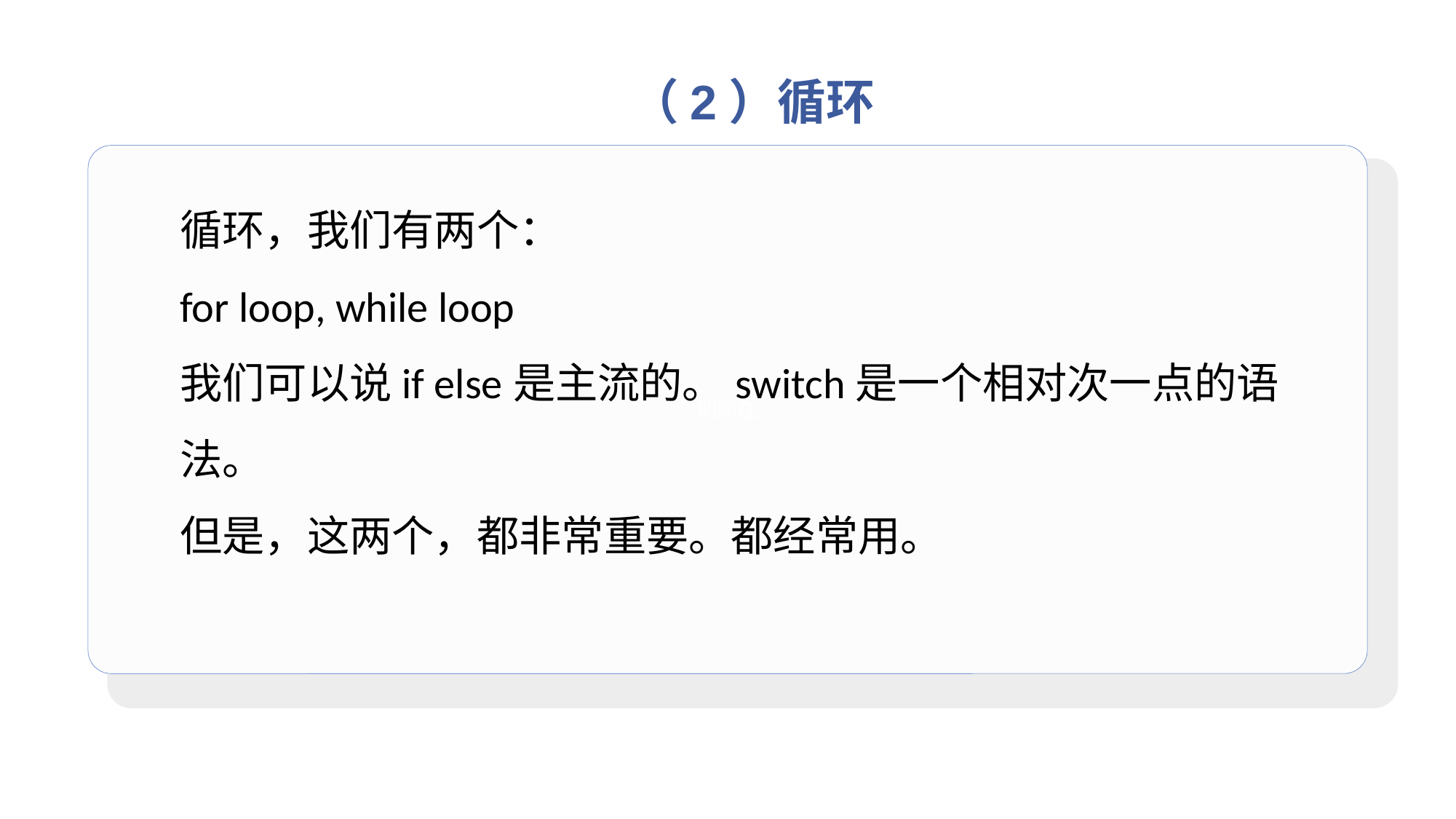

（2）循环
期间在

循环，我们有两个：
for loop, while loop
我们可以说if else是主流的。switch是一个相对次一点的语法。
但是，这两个，都非常重要。都经常用。